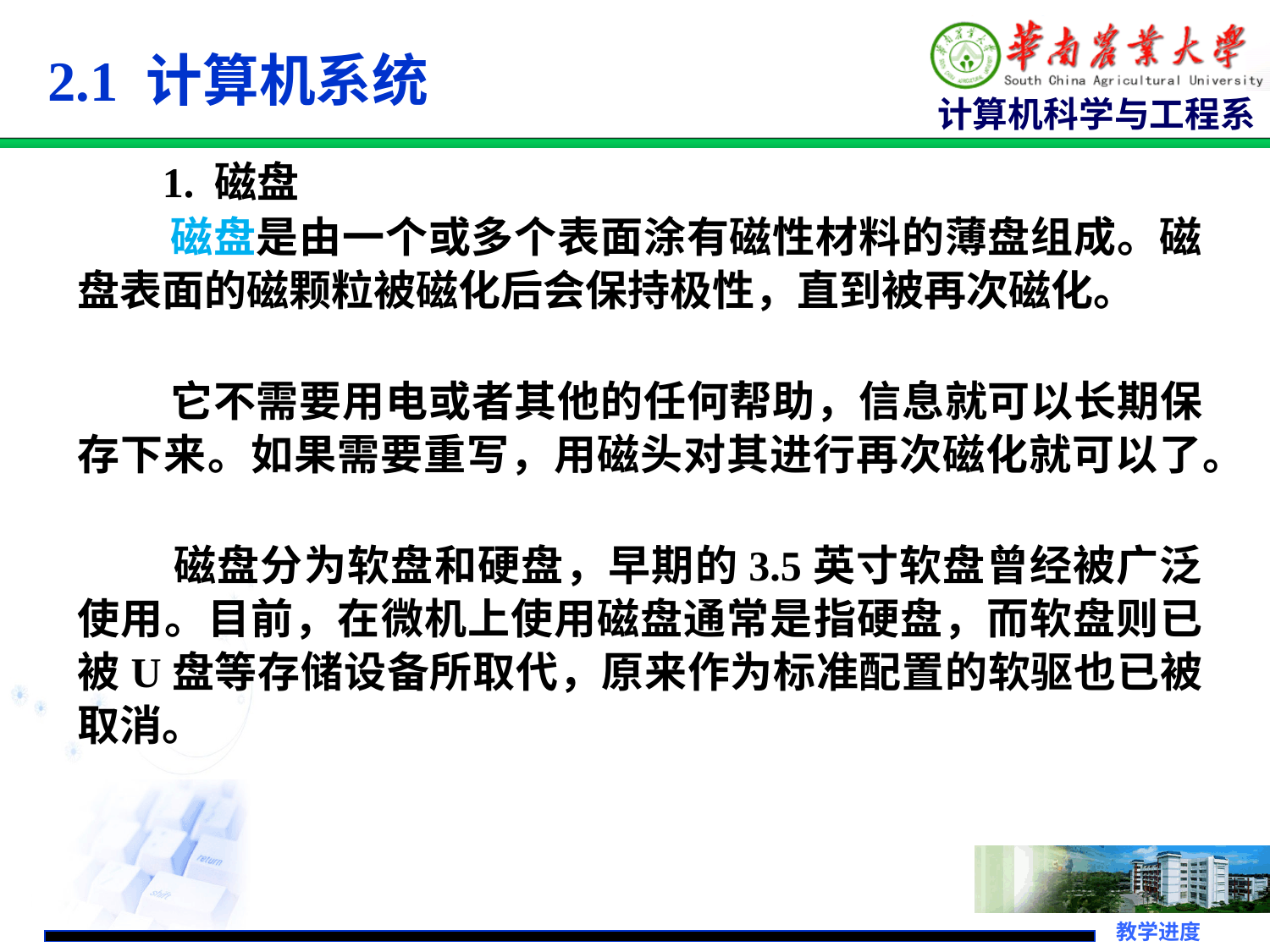

# 2.1 计算机系统
        1. 磁盘
        磁盘是由一个或多个表面涂有磁性材料的薄盘组成。磁盘表面的磁颗粒被磁化后会保持极性，直到被再次磁化。

        它不需要用电或者其他的任何帮助，信息就可以长期保存下来。如果需要重写，用磁头对其进行再次磁化就可以了。

        磁盘分为软盘和硬盘，早期的3.5英寸软盘曾经被广泛使用。目前，在微机上使用磁盘通常是指硬盘，而软盘则已被U盘等存储设备所取代，原来作为标准配置的软驱也已被取消。